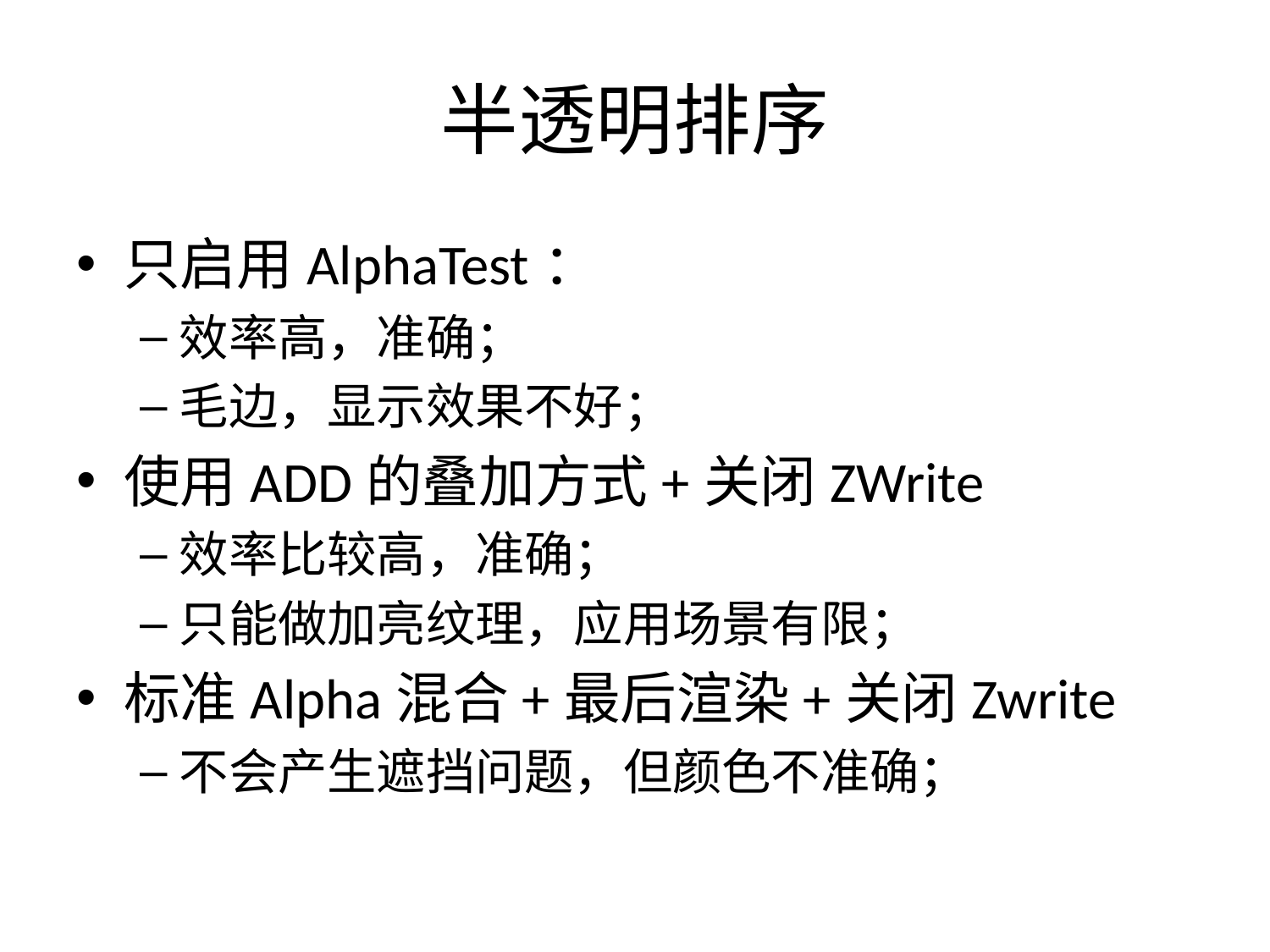

# 半透明排序
只启用AlphaTest：
效率高，准确；
毛边，显示效果不好；
使用ADD的叠加方式+关闭ZWrite
效率比较高，准确；
只能做加亮纹理，应用场景有限；
标准Alpha混合+最后渲染+关闭Zwrite
不会产生遮挡问题，但颜色不准确；